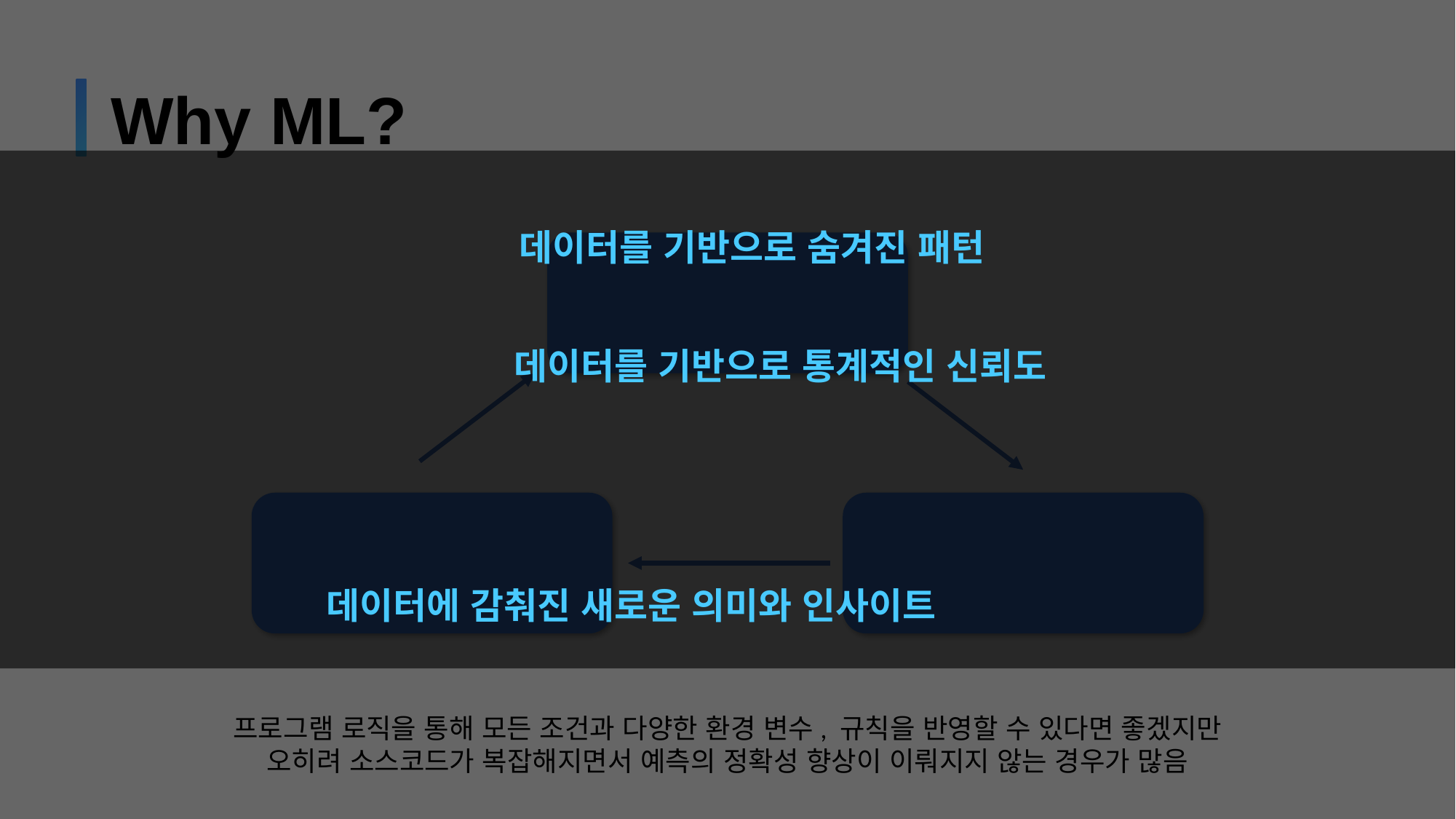

# Why ML?

머신러닝은 이러한 문제를 데이터를 기반으로 숨겨진 패턴을 인지해 해결합니다.
코드 결함 발생
수정된 로직의 검증
기존 로직 수정
머신러닝 알고리즘은 데이터를 기반으로 통계적인 신뢰도를 강화하고,
다양한 수학적 기법을 적용하여 신뢰도 있는 결과를 도출합니다.
데이터를 관통하는 패턴을 학습하고, 이에 기반한 예측을 수행하면서
데이터에 감춰진 새로운 의미와 인사이트를 발굴합니다.
프로그램 로직을 통해 모든 조건과 다양한 환경 변수, 규칙을 반영할 수 있다면 좋겠지만
오히려 소스코드가 복잡해지면서 예측의 정확성 향상이 이뤄지지 않는 경우가 많음